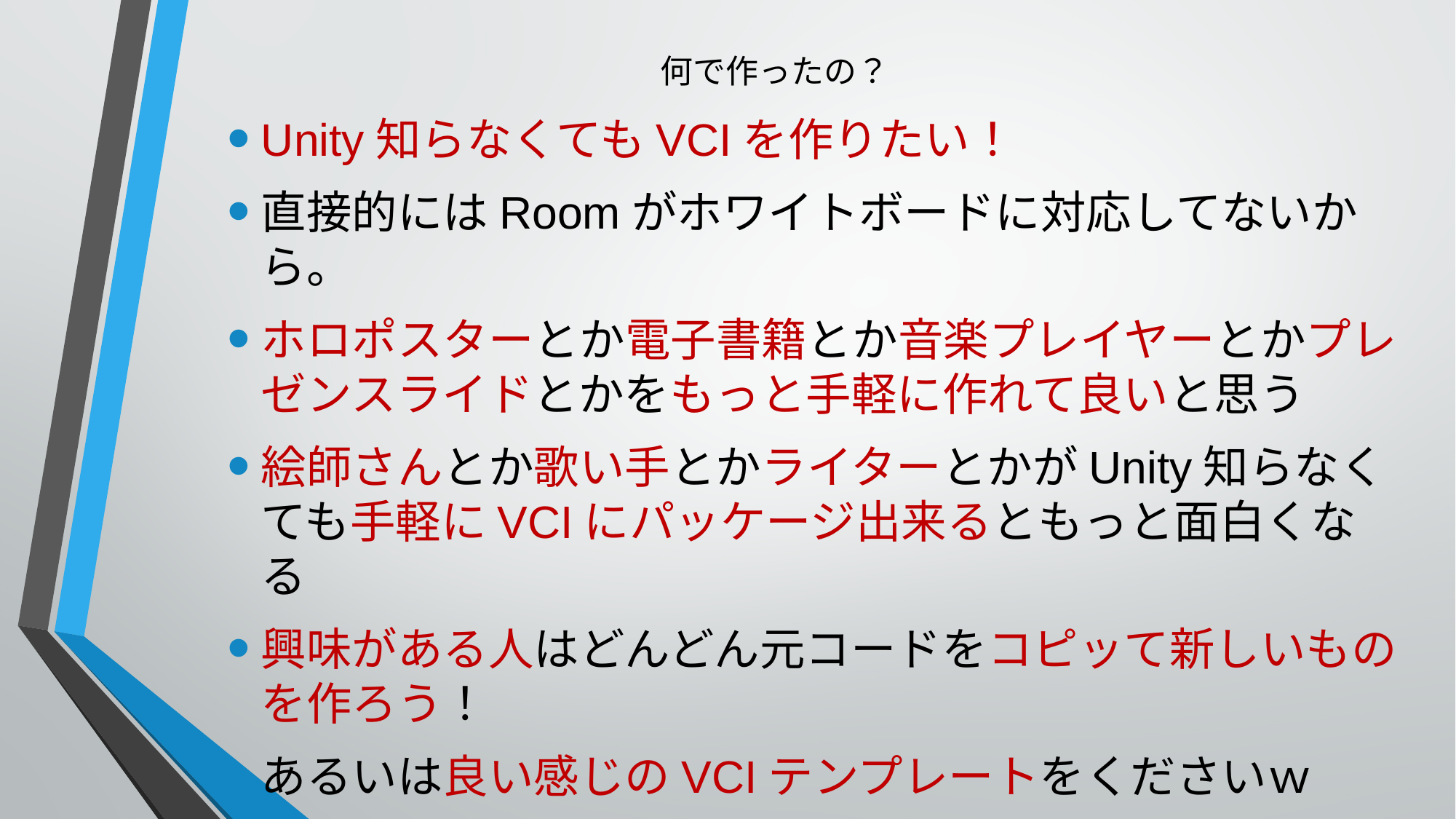

# 何で作ったの？
Unity知らなくてもVCIを作りたい！
直接的にはRoomがホワイトボードに対応してないから。
ホロポスターとか電子書籍とか音楽プレイヤーとかプレゼンスライドとかをもっと手軽に作れて良いと思う
絵師さんとか歌い手とかライターとかがUnity知らなくても手軽にVCIにパッケージ出来るともっと面白くなる
興味がある人はどんどん元コードをコピッて新しいものを作ろう！
あるいは良い感じのVCIテンプレートをくださいｗ